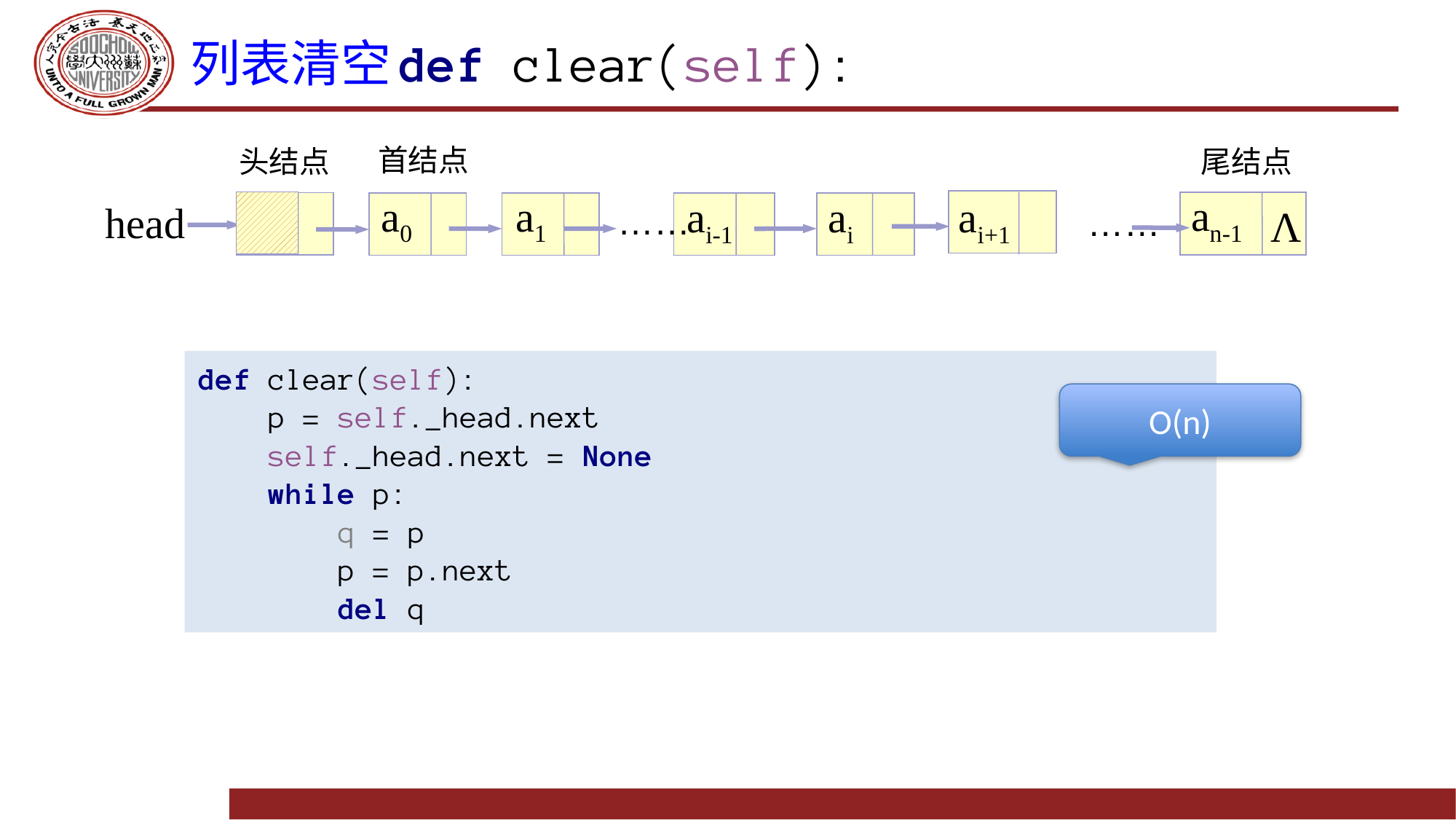

# 列表清空def clear(self):
首结点
尾结点
头结点
an-1
a0
a1
ai+1
ai
ai-1
head

……

Λ
……

def clear(self):
    p = self._head.next
    self._head.next = None
    while p:
        q = p
        p = p.next
        del q
O(n)